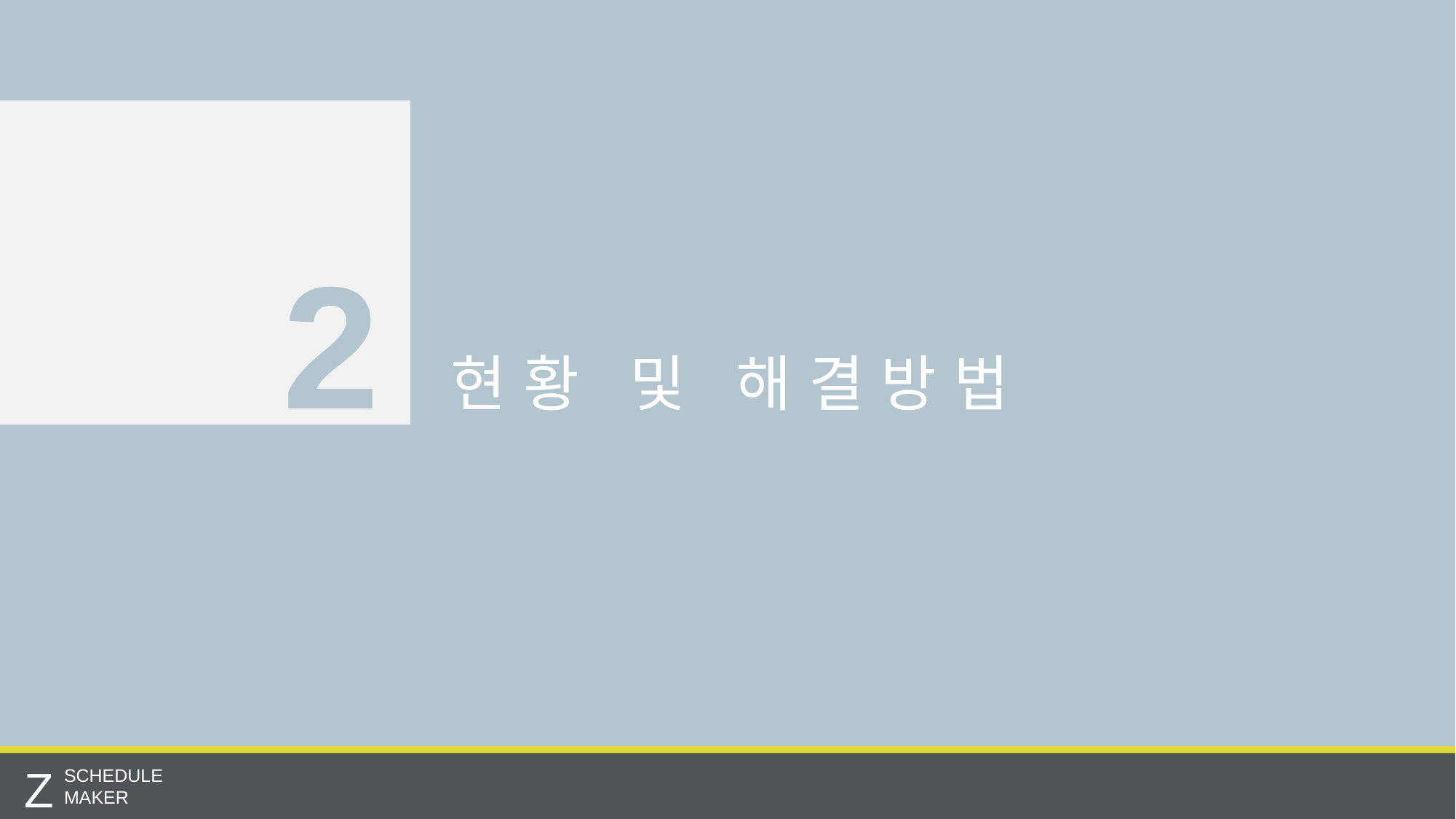

2
현 황   및   해 결 방 법

Z
SCHEDULE
MAKER
Z